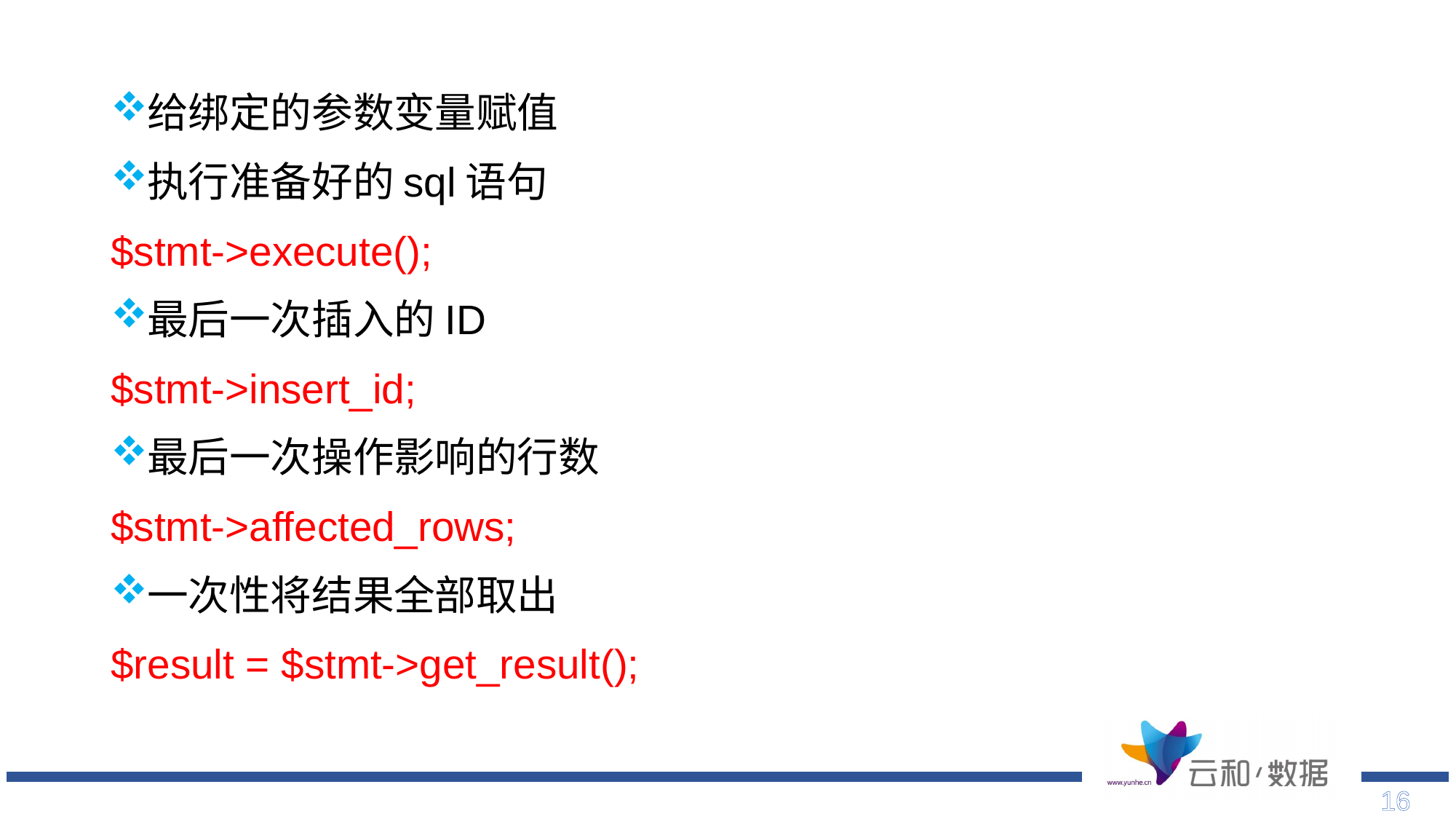

给绑定的参数变量赋值
执行准备好的sql语句
$stmt->execute();
最后一次插入的ID
$stmt->insert_id;
最后一次操作影响的行数
$stmt->affected_rows;
一次性将结果全部取出
$result = $stmt->get_result();